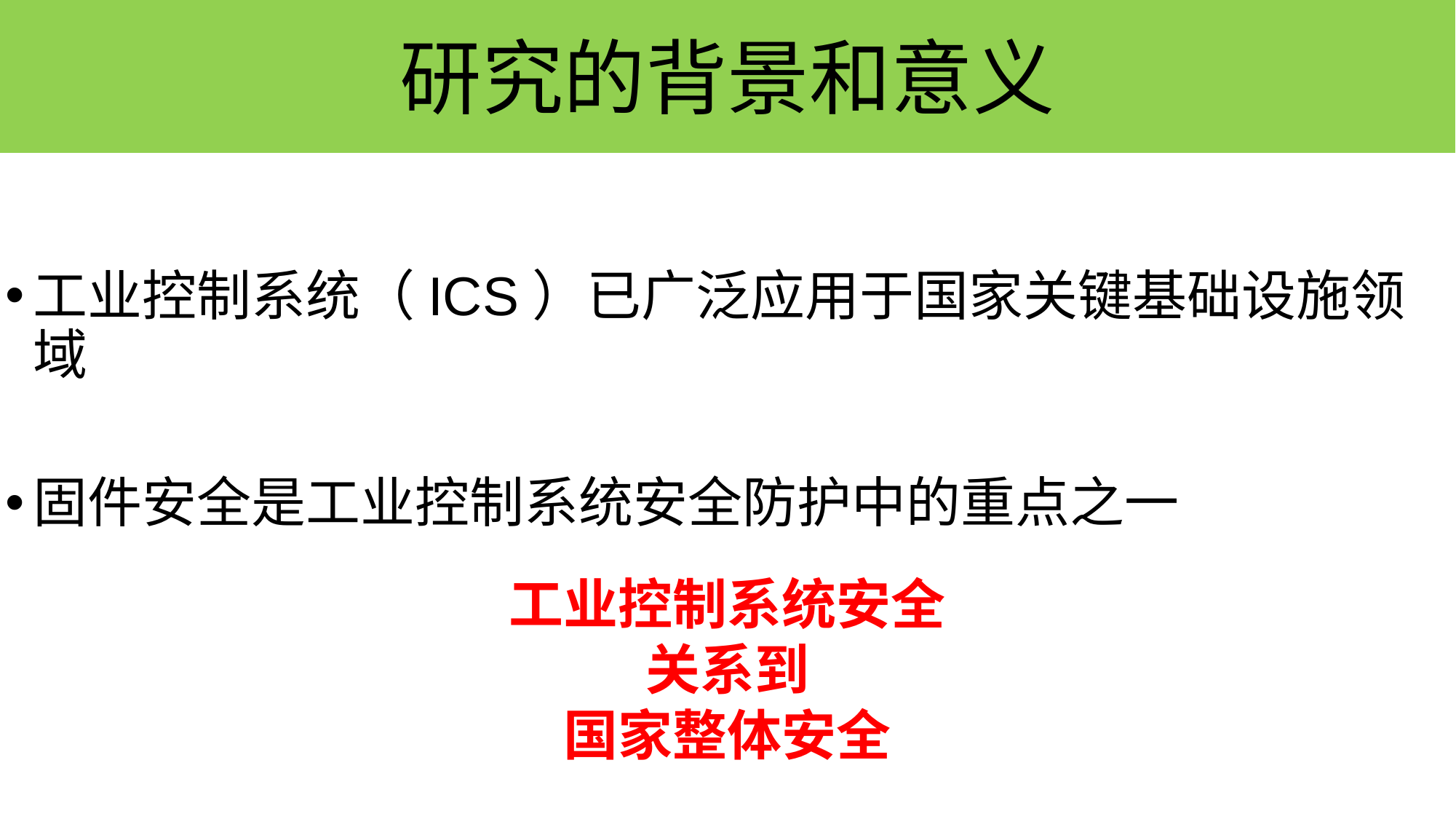

研究的背景和意义
工业控制系统（ICS）已广泛应用于国家关键基础设施领域

固件安全是工业控制系统安全防护中的重点之一
工业控制系统安全
关系到
国家整体安全